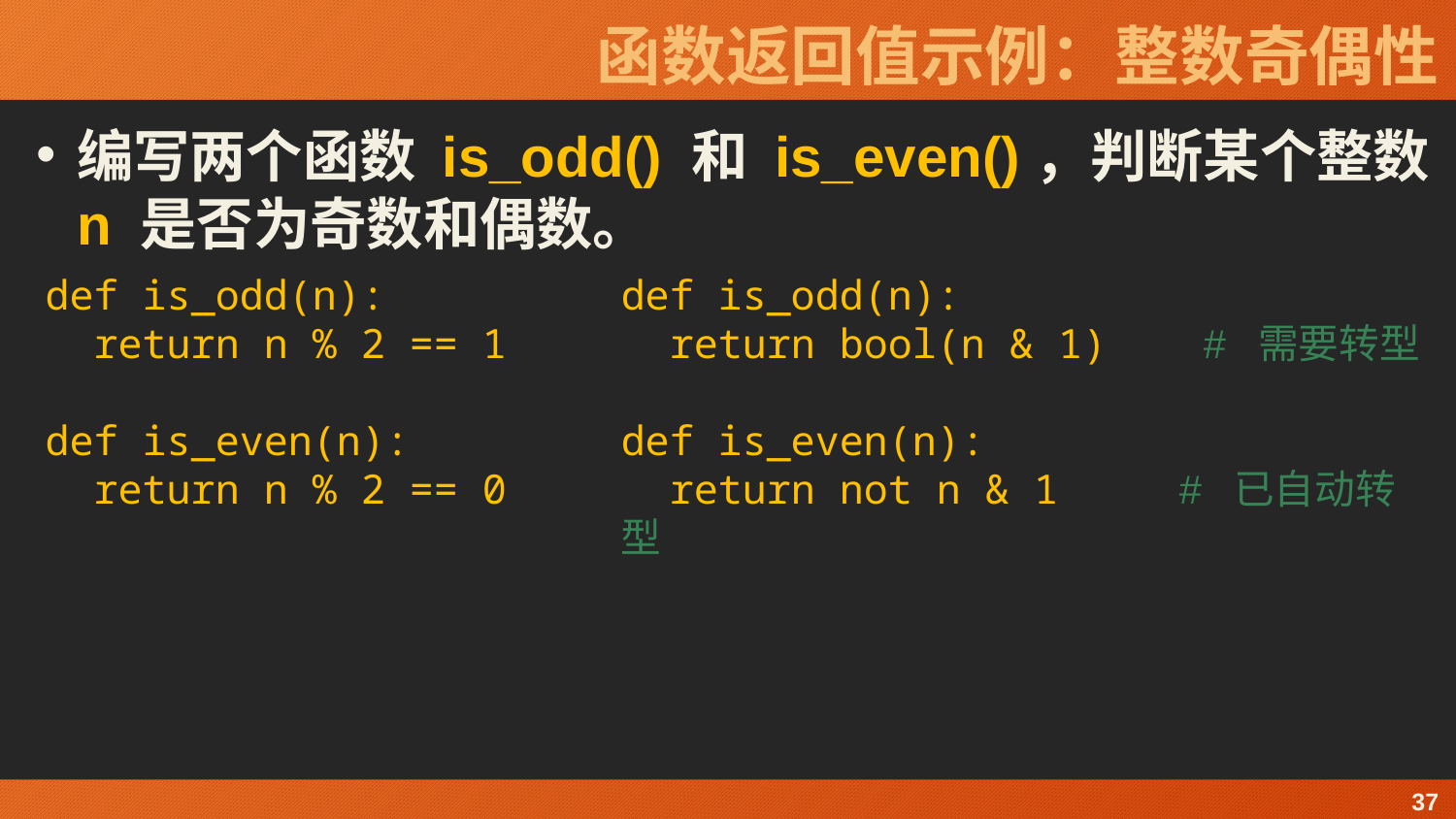

# 函数返回值示例：整数奇偶性
编写两个函数 is_odd() 和 is_even()，判断某个整数 n 是否为奇数和偶数。
def is_odd(n):
  return n % 2 == 1

def is_even(n):
  return n % 2 == 0

def is_odd(n):
  return bool(n & 1) 	#  需要转型

def is_even(n):
  return not n & 1     #  已自动转型

37